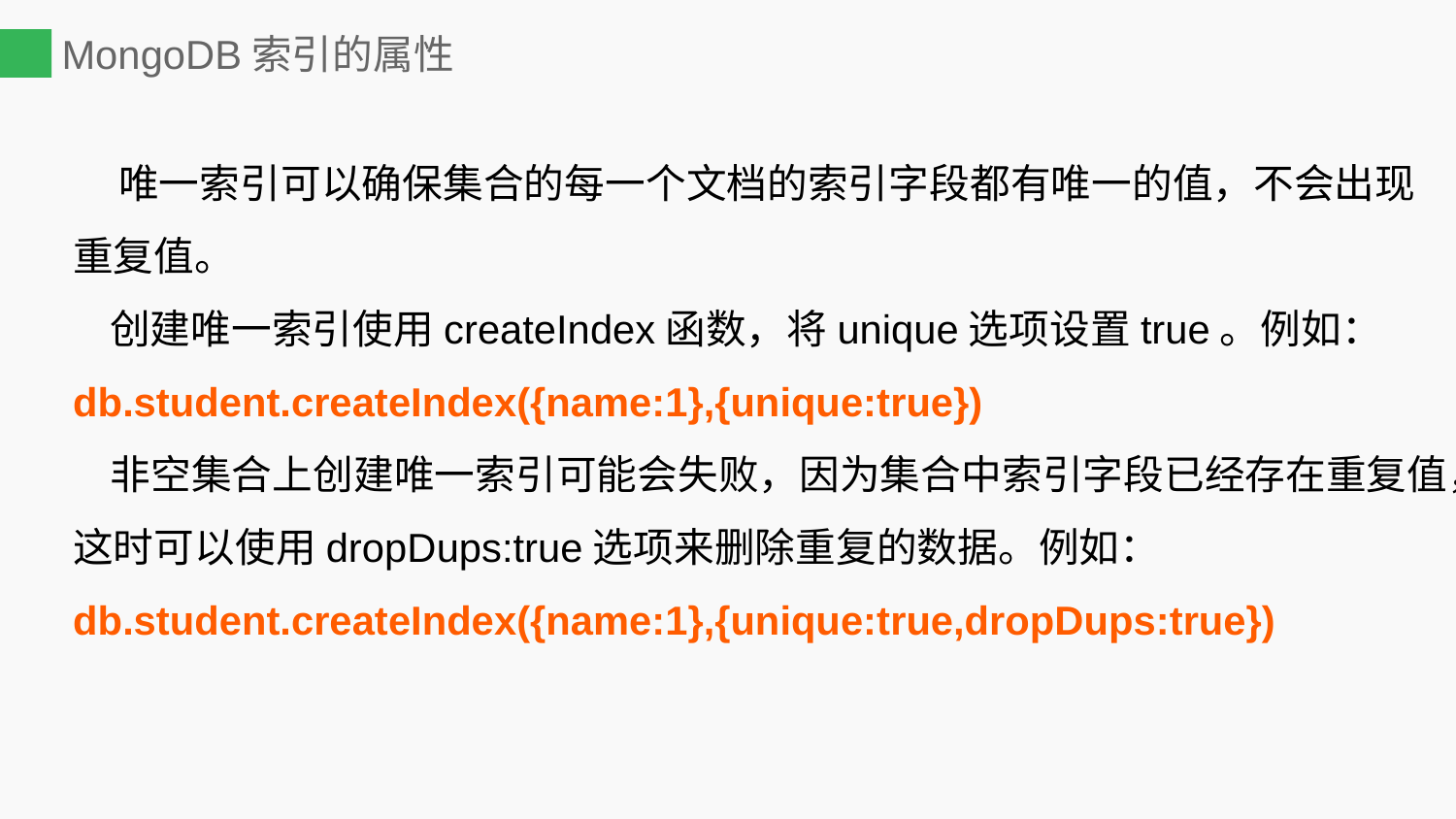

# MongoDB索引的属性
    唯一索引可以确保集合的每一个文档的索引字段都有唯一的值，不会出现重复值。
   创建唯一索引使用createIndex函数，将unique选项设置true。例如：db.student.createIndex({name:1},{unique:true})
   非空集合上创建唯一索引可能会失败，因为集合中索引字段已经存在重复值，这时可以使用dropDups:true选项来删除重复的数据。例如：
db.student.createIndex({name:1},{unique:true,dropDups:true})